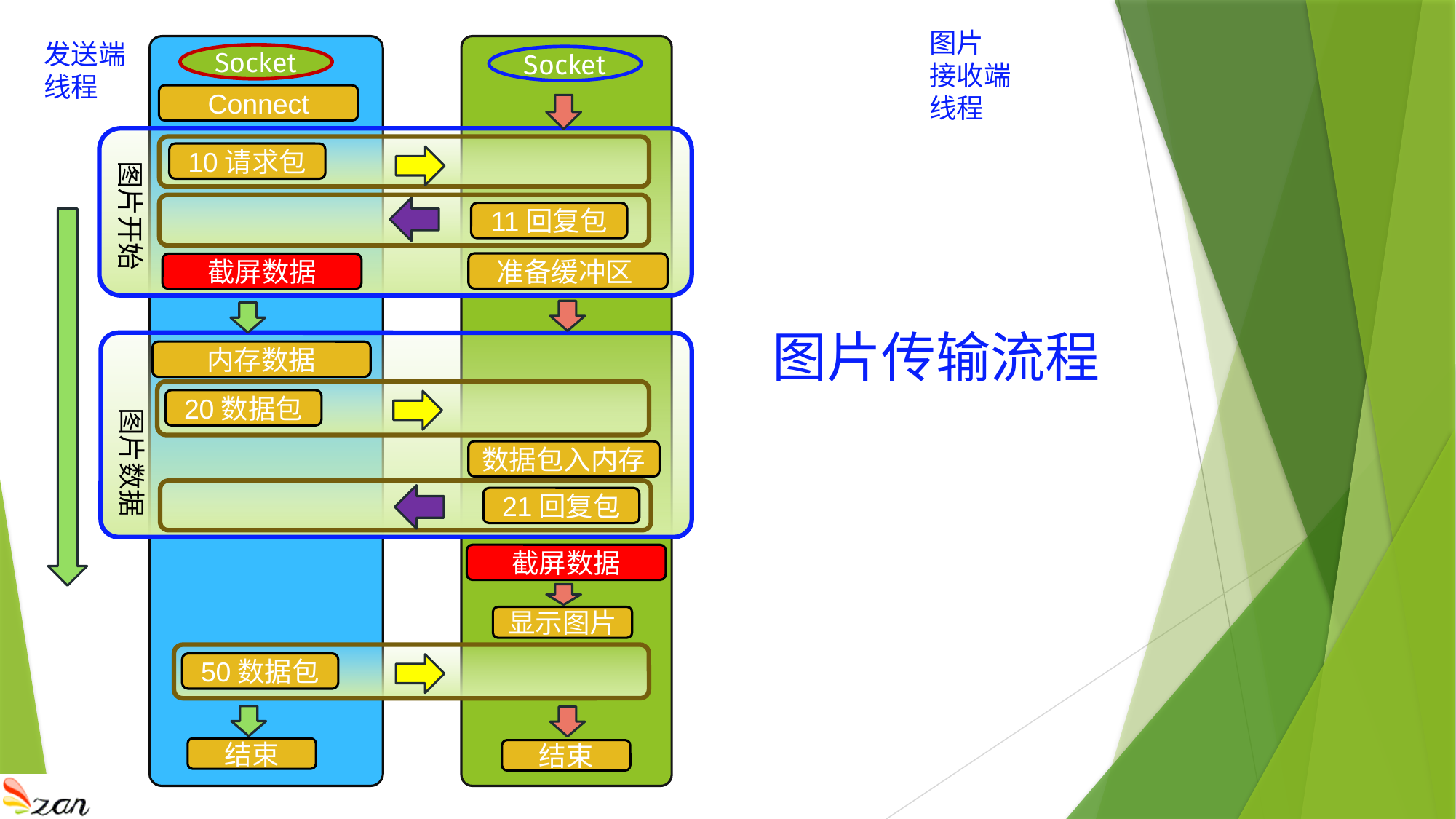

图片
接收端
线程
发送端
线程

Socket
Socket
Connect

10请求包

图片开始

11回复包

准备缓冲区
截屏数据

图片传输流程

内存数据

20数据包

图片数据
数据包入内存

21回复包
截屏数据

显示图片

50数据包

结束
结束